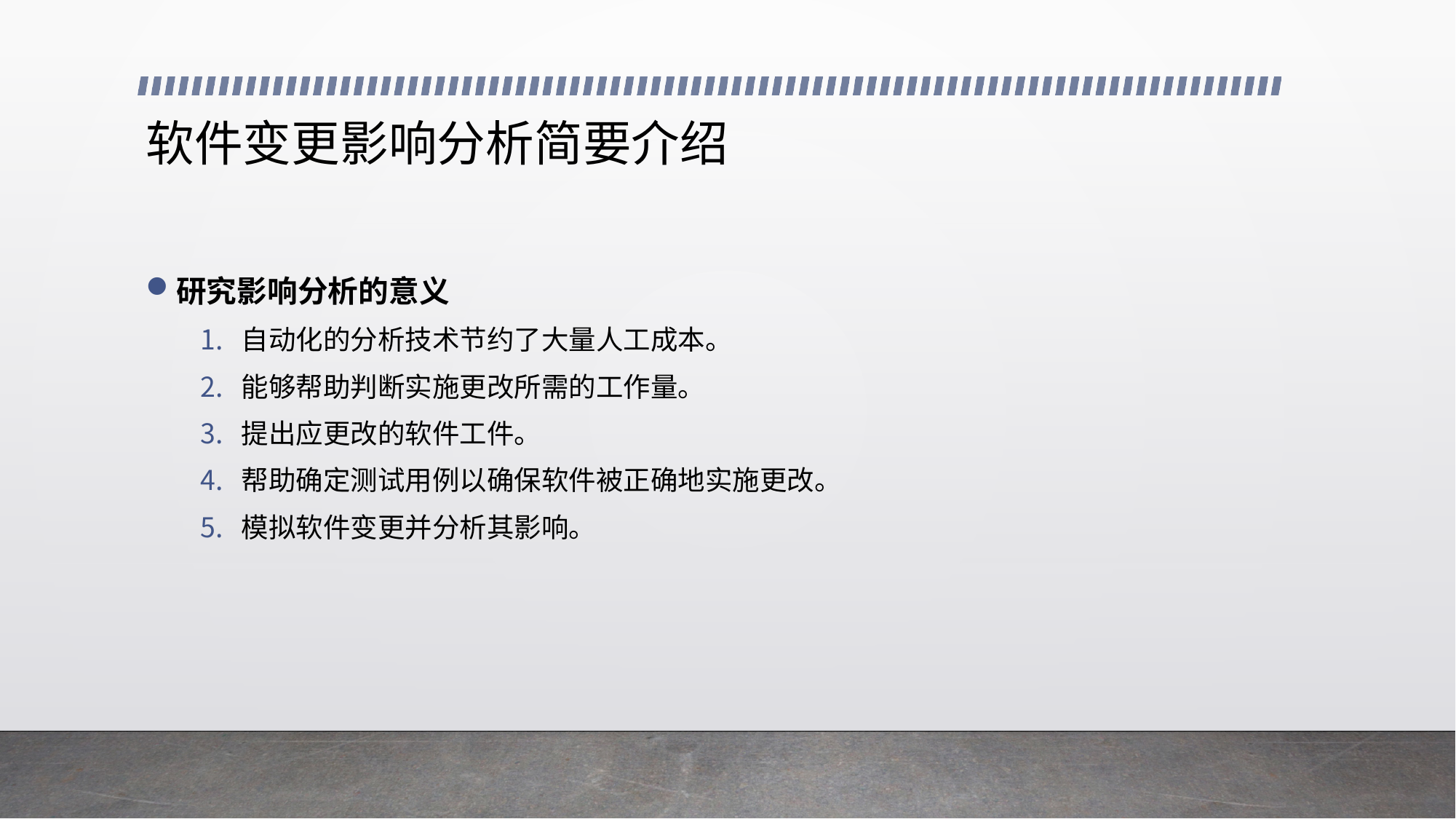

# 软件变更影响分析简要介绍
研究影响分析的意义
自动化的分析技术节约了大量人工成本。
能够帮助判断实施更改所需的工作量。
提出应更改的软件工件。
帮助确定测试用例以确保软件被正确地实施更改。
模拟软件变更并分析其影响。